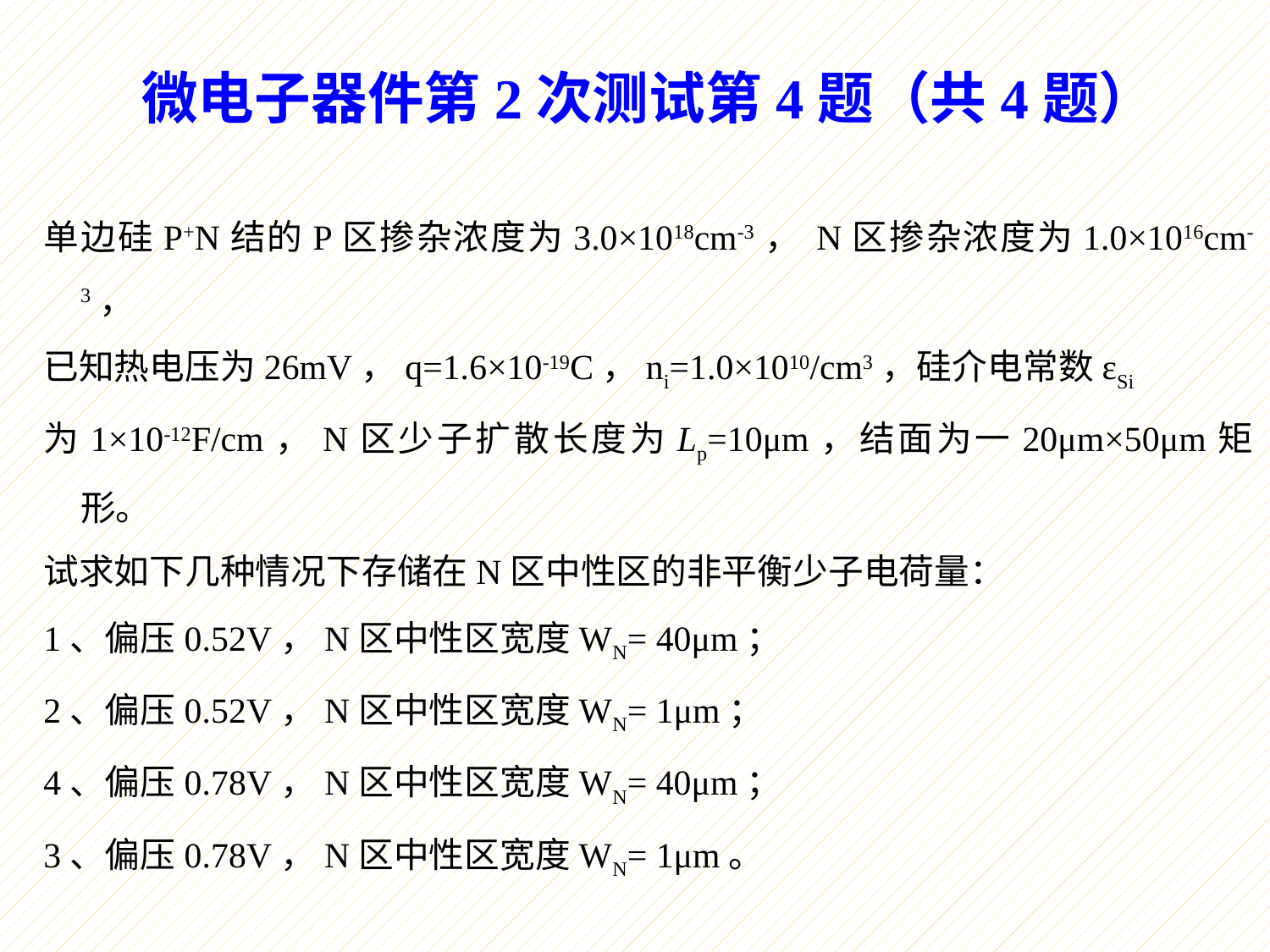

微电子器件第2次测试第4题（共4题）

单边硅P+N结的P区掺杂浓度为3.0×1018cm-3， N区掺杂浓度为1.0×1016cm-3，
已知热电压为26mV，q=1.6×10-19C，ni=1.0×1010/cm3，硅介电常数εSi
为1×10-12F/cm，N区少子扩散长度为Lp=10μm，结面为一20μm×50μm矩形。
试求如下几种情况下存储在N区中性区的非平衡少子电荷量：
1、偏压0.52V，N区中性区宽度WN= 40μm；
2、偏压0.52V，N区中性区宽度WN= 1μm；
4、偏压0.78V，N区中性区宽度WN= 40μm；
3、偏压0.78V，N区中性区宽度WN= 1μm。